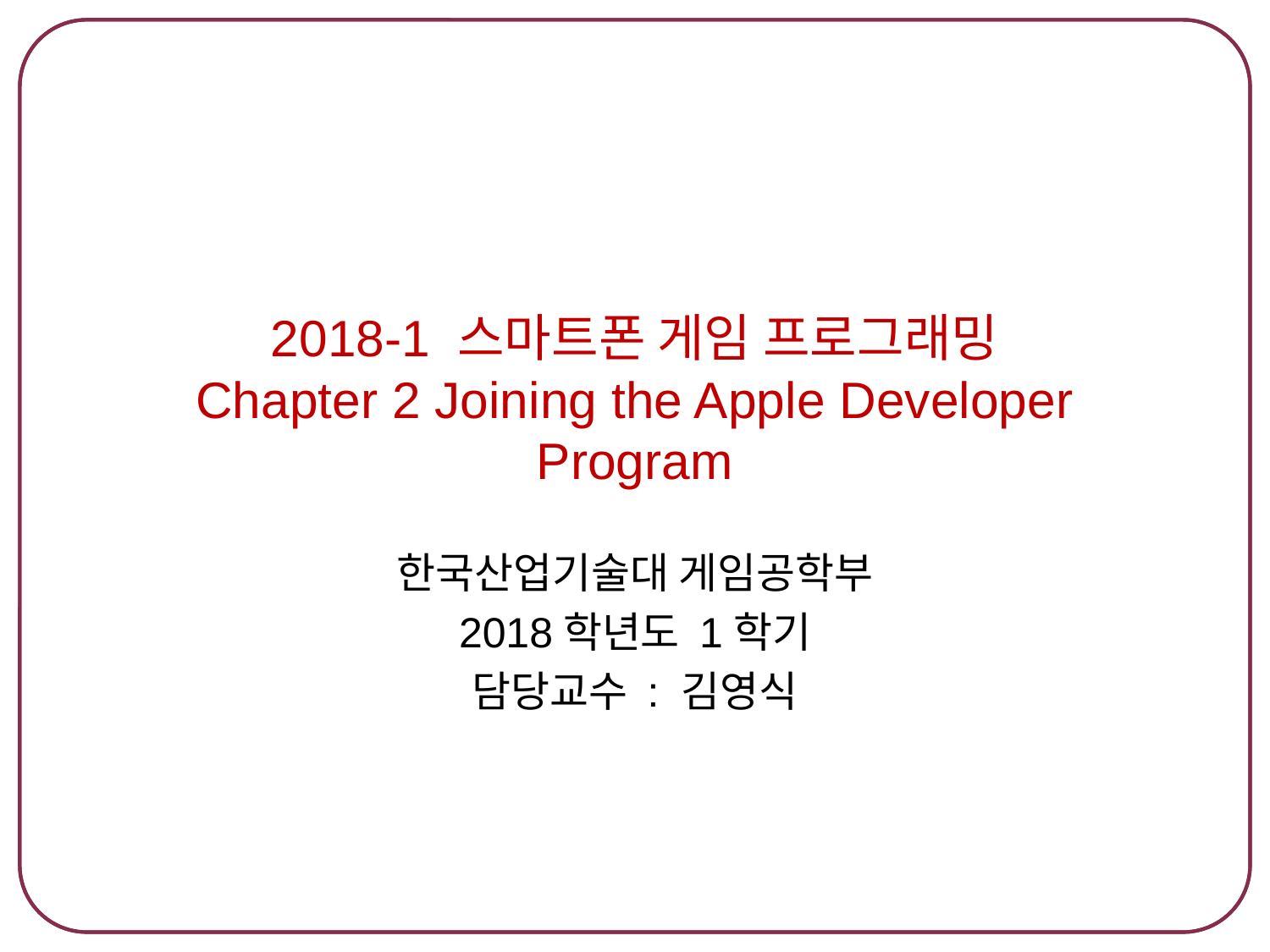

# 2018-1 스마트폰 게임 프로그래밍 Chapter 2 Joining the Apple Developer Program
한국산업기술대 게임공학부
2018학년도 1학기
담당교수 : 김영식